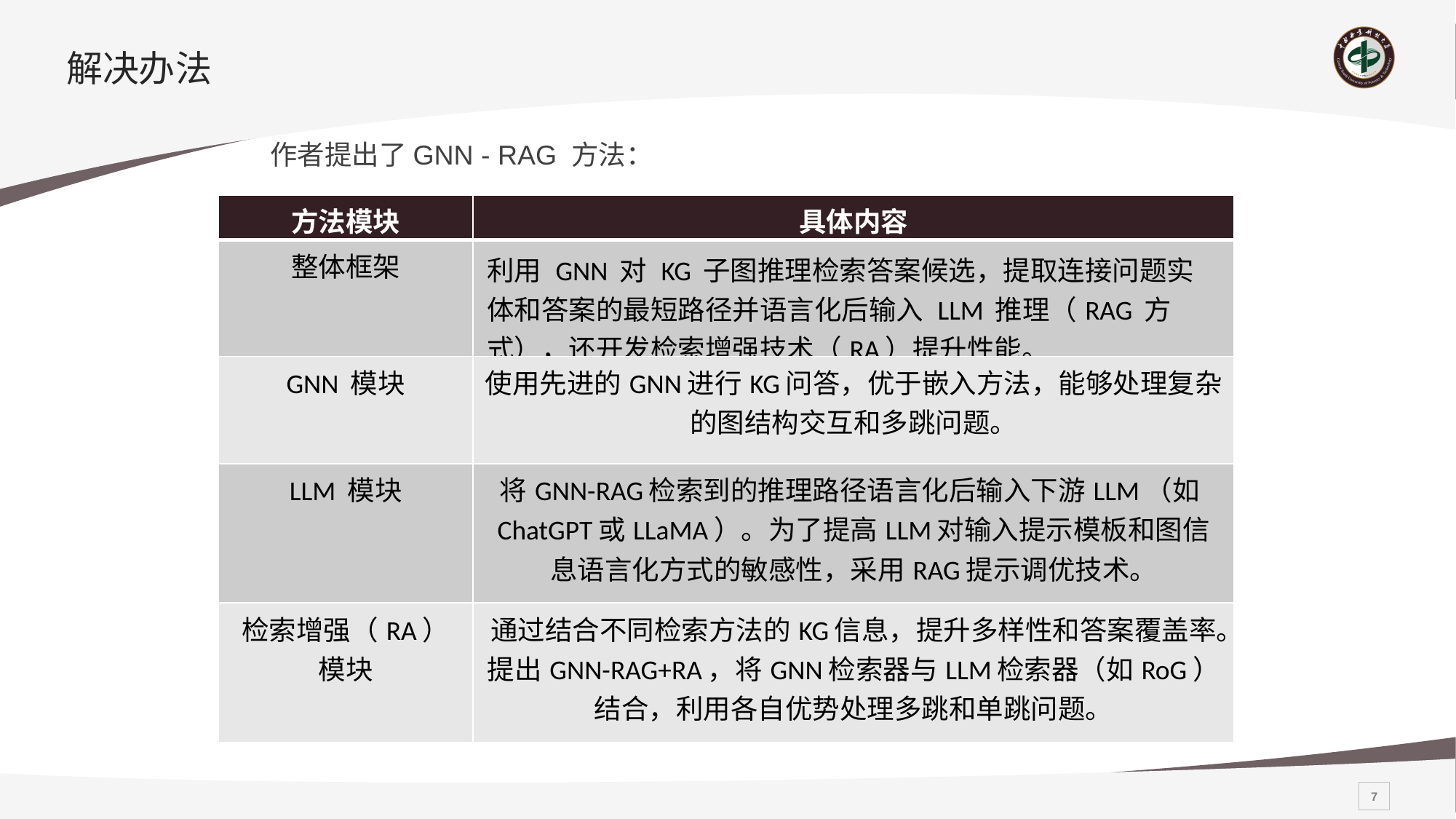

# 解决办法
作者提出了GNN - RAG 方法：
| 方法模块 | 具体内容 |
| --- | --- |
| 整体框架 | 利用 GNN 对 KG 子图推理检索答案候选，提取连接问题实体和答案的最短路径并语言化后输入 LLM 推理（RAG 方式），还开发检索增强技术（RA）提升性能。 |
| GNN 模块 | 使用先进的GNN进行KG问答，优于嵌入方法，能够处理复杂的图结构交互和多跳问题。 |
| LLM 模块 | 将GNN-RAG检索到的推理路径语言化后输入下游LLM（如ChatGPT或LLaMA）。为了提高LLM对输入提示模板和图信息语言化方式的敏感性，采用RAG提示调优技术。 |
| 检索增强（RA）模块 | 通过结合不同检索方法的KG信息，提升多样性和答案覆盖率。提出GNN-RAG+RA，将GNN检索器与LLM检索器（如RoG）结合，利用各自优势处理多跳和单跳问题。 |